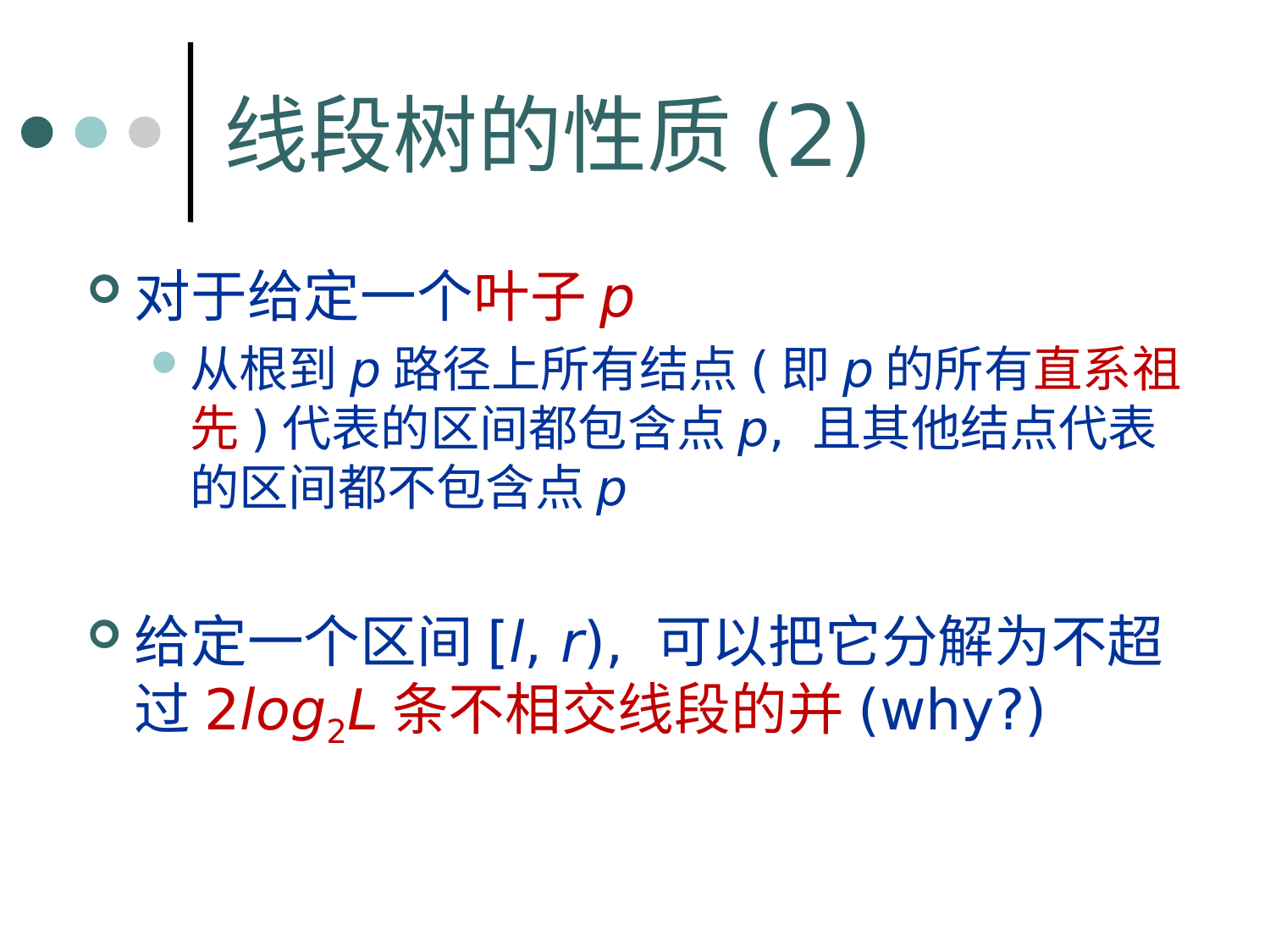

# 线段树的性质(2)
对于给定一个叶子p
从根到p路径上所有结点(即p的所有直系祖先)代表的区间都包含点p, 且其他结点代表的区间都不包含点p

给定一个区间[l, r), 可以把它分解为不超过2log2L条不相交线段的并(why?)